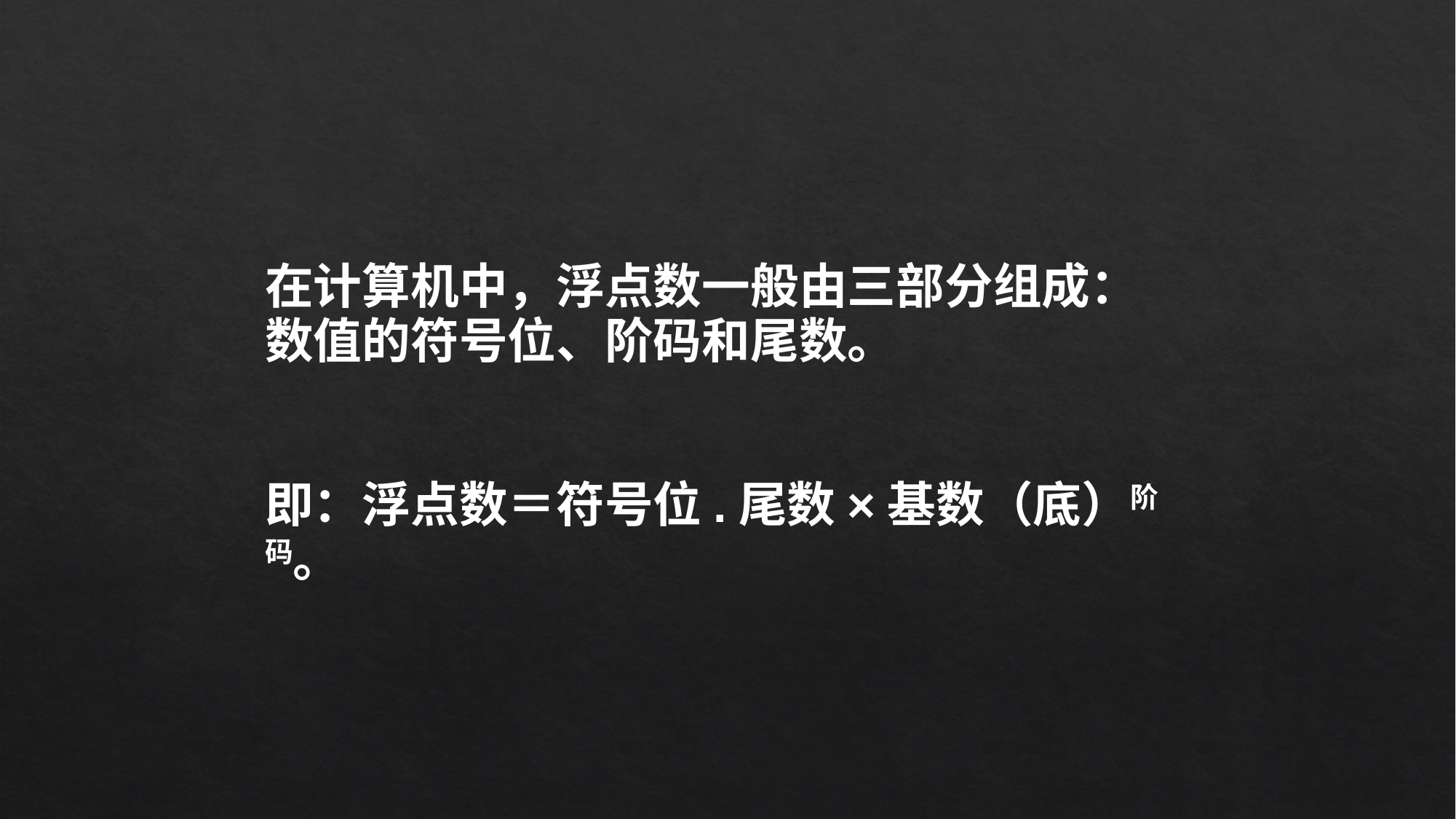

在计算机中，浮点数一般由三部分组成：数值的符号位、阶码和尾数。

即：浮点数＝符号位.尾数×基数（底）阶码。